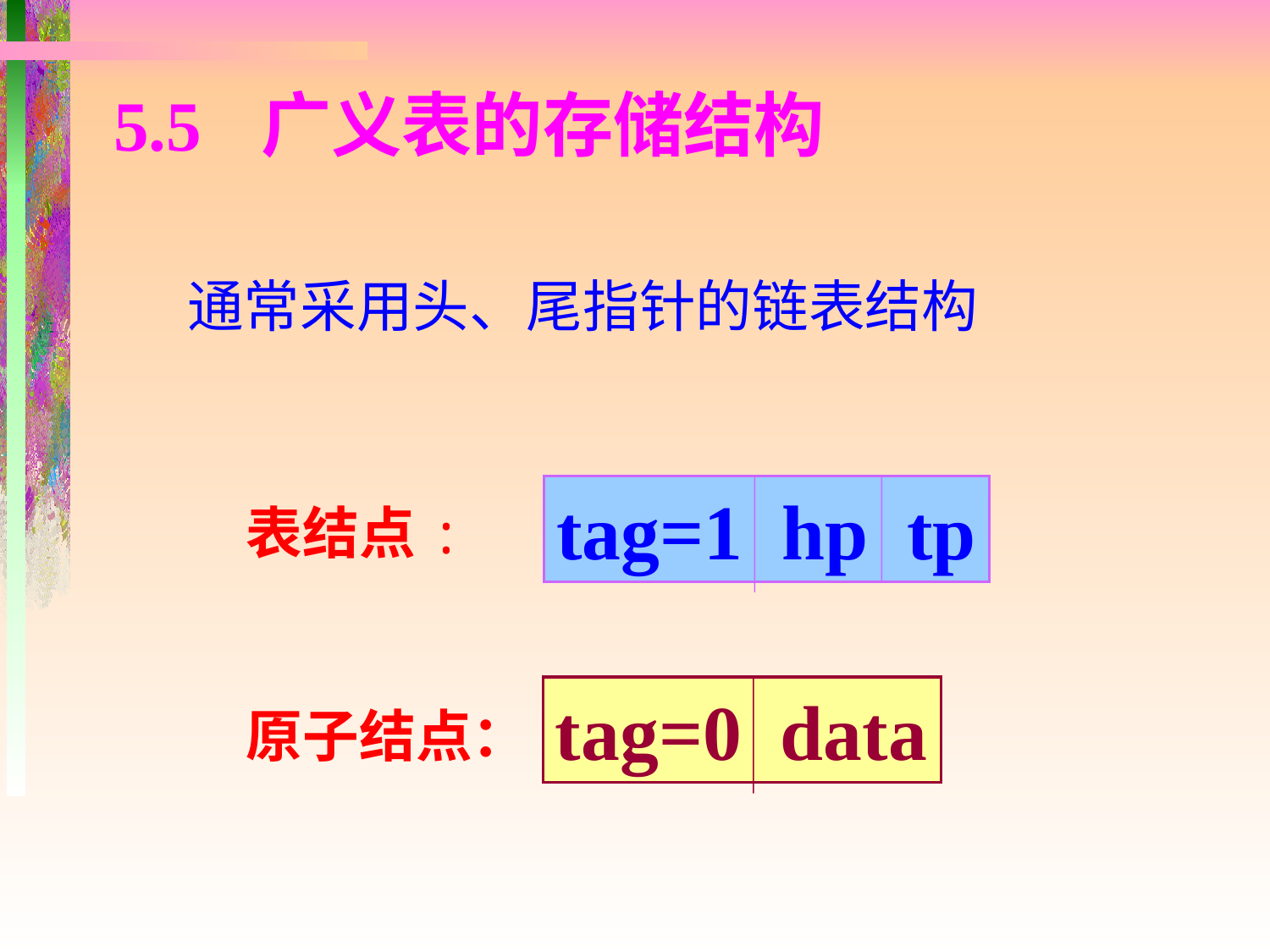

5.5 广义表的存储结构
通常采用头、尾指针的链表结构
tag=1  hp  tp

表结点:

原子结点：
tag=0  data